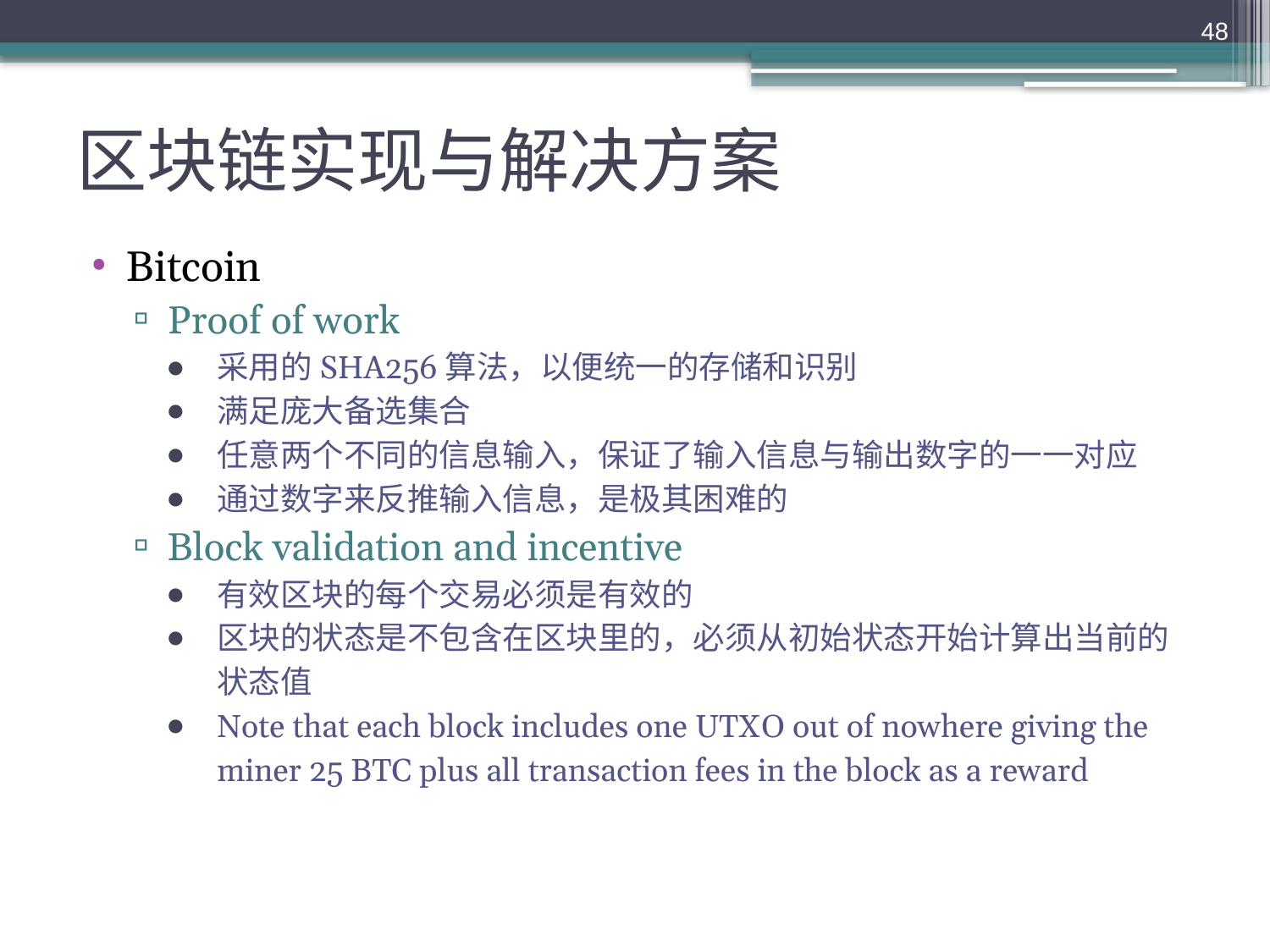

48
# 区块链实现与解决方案

Bitcoin
Proof of work
采用的SHA256算法，以便统一的存储和识别
满足庞大备选集合
任意两个不同的信息输入，保证了输入信息与输出数字的一一对应
通过数字来反推输入信息，是极其困难的
Block validation and incentive
有效区块的每个交易必须是有效的
区块的状态是不包含在区块里的，必须从初始状态开始计算出当前的状态值
Note that each block includes one UTXO out of nowhere giving the miner 25 BTC plus all transaction fees in the block as a reward